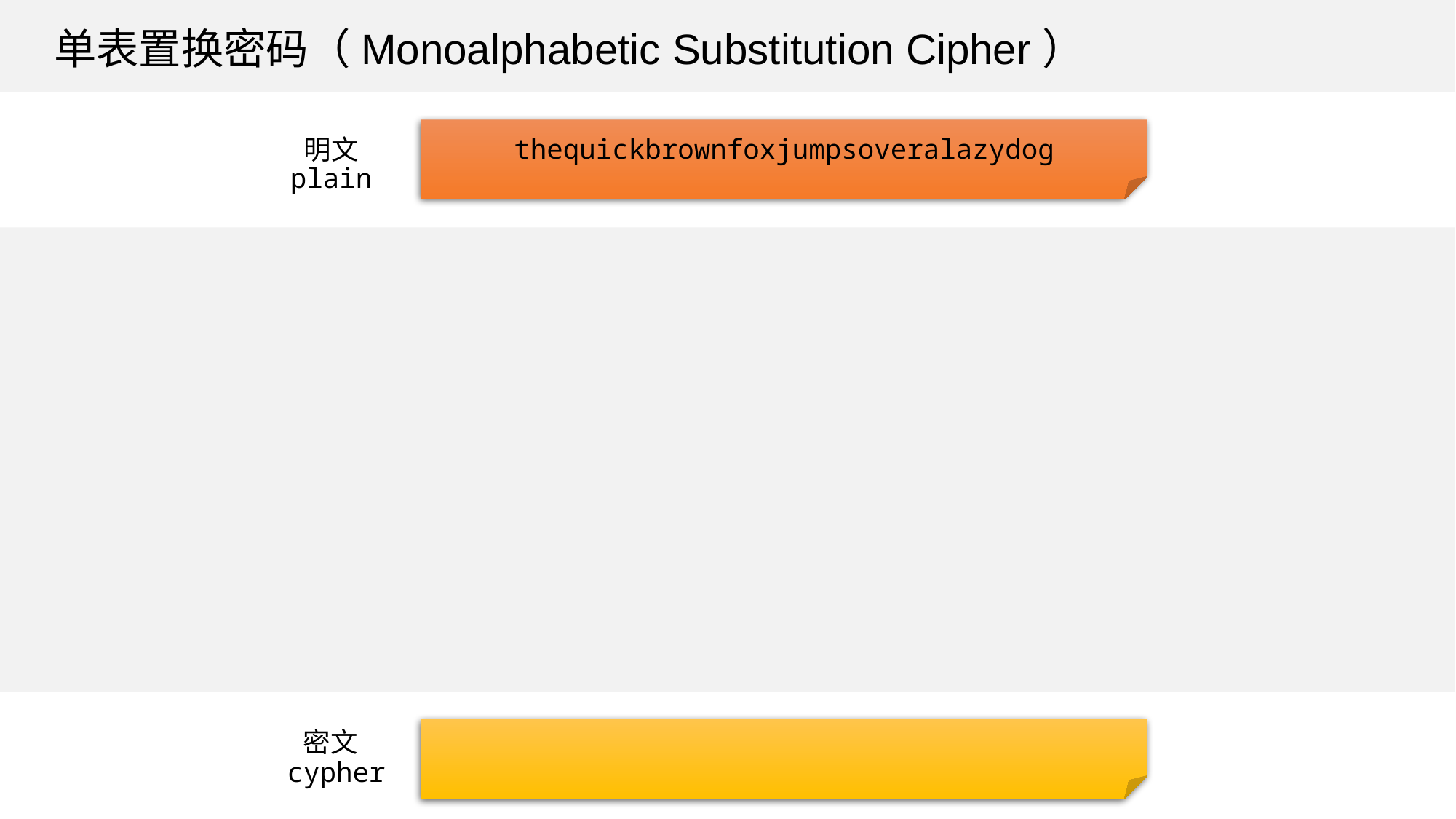

单表置换密码（Monoalphabetic Substitution Cipher）
thequickbrownfoxjumpsoveralazydog
明文
plain

密文
cypher